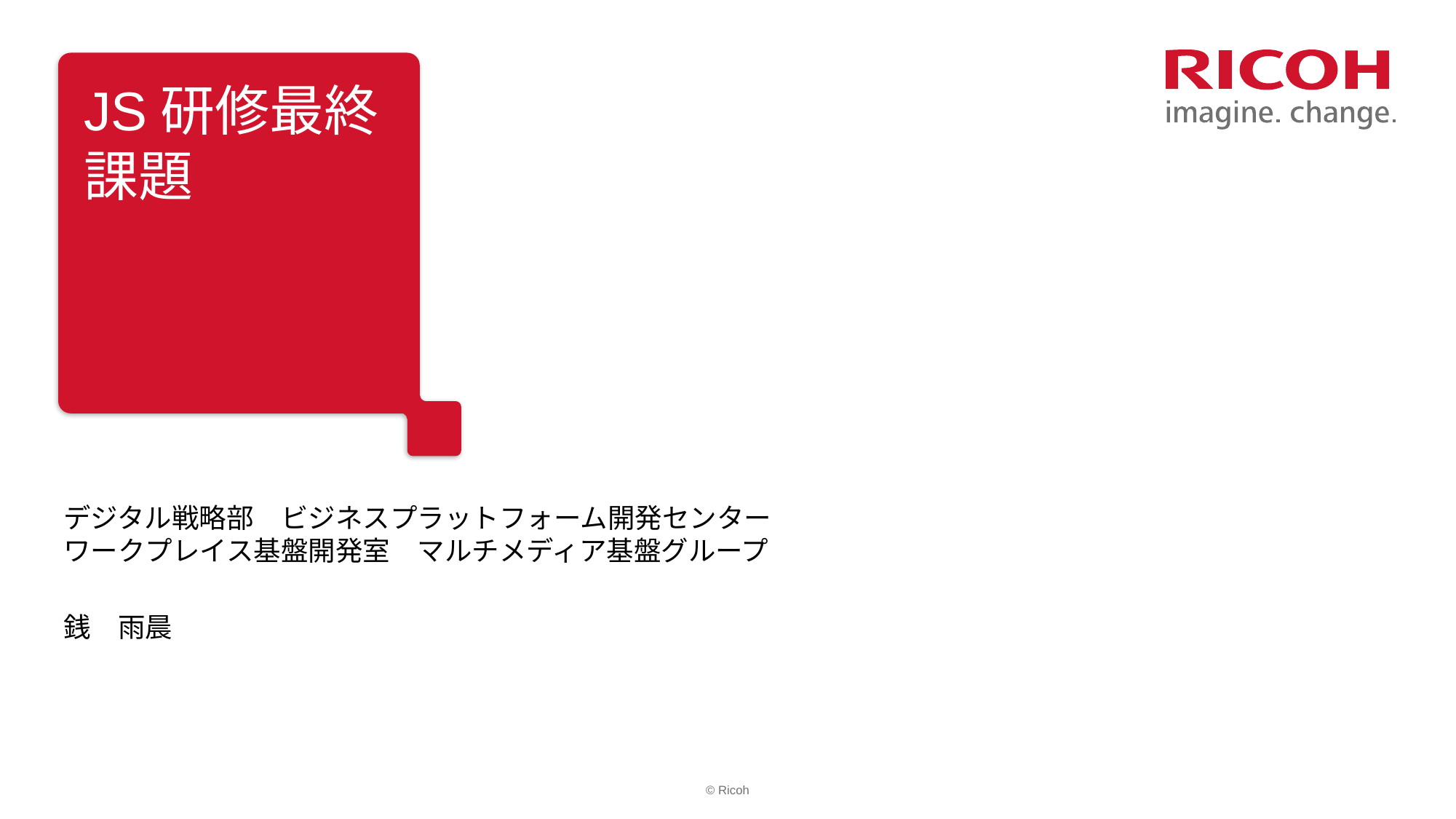

# JS研修最終課題
デジタル戦略部　ビジネスプラットフォーム開発センター
ワークプレイス基盤開発室　マルチメディア基盤グループ

銭　雨晨